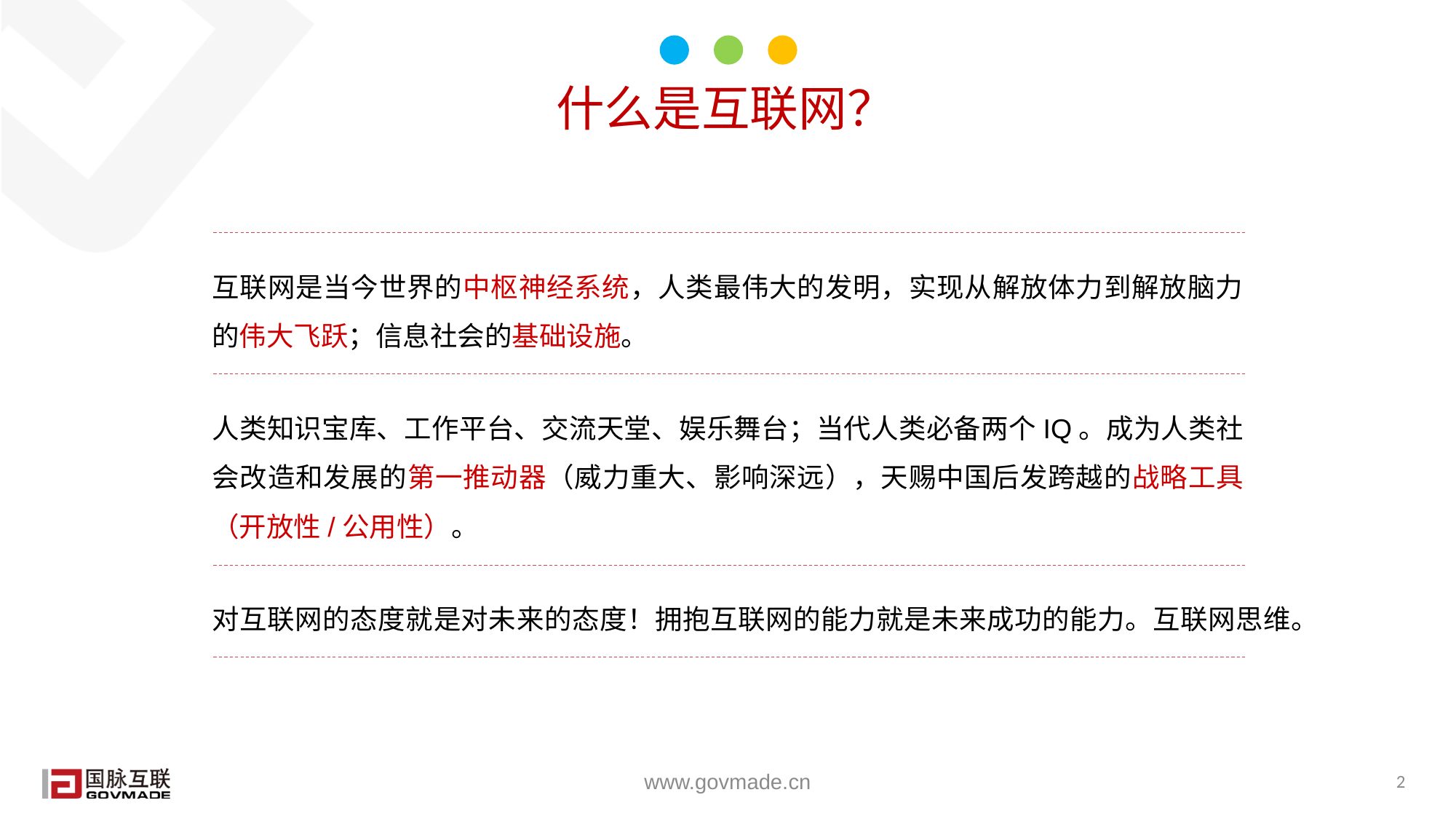

什么是互联网？
互联网是当今世界的中枢神经系统，人类最伟大的发明，实现从解放体力到解放脑力的伟大飞跃；信息社会的基础设施。
人类知识宝库、工作平台、交流天堂、娱乐舞台；当代人类必备两个IQ。成为人类社会改造和发展的第一推动器（威力重大、影响深远），天赐中国后发跨越的战略工具（开放性/公用性）。
对互联网的态度就是对未来的态度！拥抱互联网的能力就是未来成功的能力。互联网思维。
www.govmade.cn
2